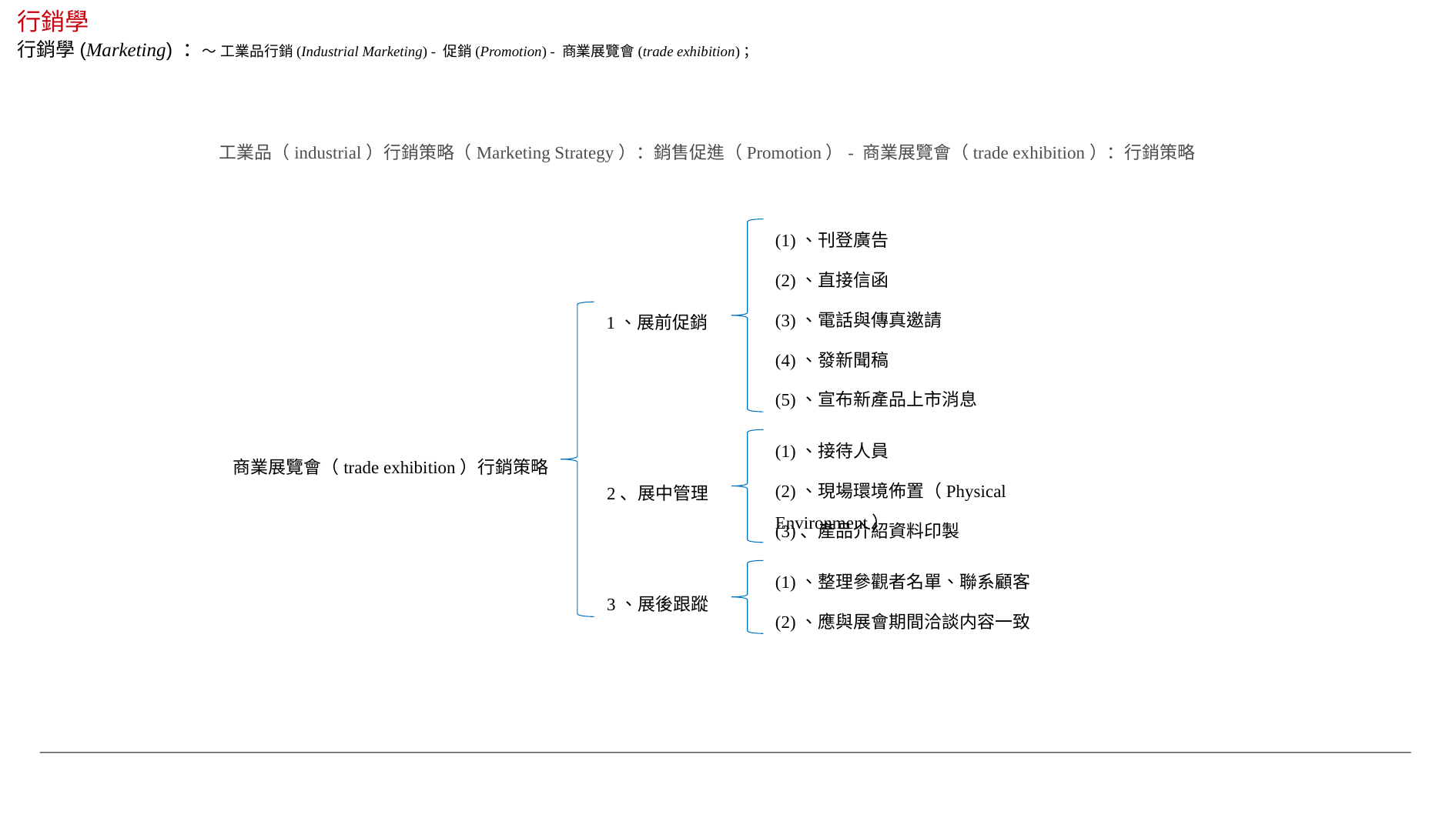

行銷學
行銷學(Marketing) ：～ 工業品行銷(Industrial Marketing) - 促銷(Promotion) - 商業展覽會(trade exhibition)；
工業品（industrial）行銷策略（Marketing Strategy）：銷售促進（Promotion）- 商業展覽會（trade exhibition）：行銷策略
(1)、刊登廣告

(2)、直接信函
(3)、電話與傳真邀請
1、展前促銷

(4)、發新聞稿
(5)、宣布新產品上市消息
(1)、接待人員

商業展覽會（trade exhibition）行銷策略
(2)、現場環境佈置（Physical Environment）
2、展中管理
(3)、產品介紹資料印製
(1)、整理參觀者名單、聯系顧客

3、展後跟蹤
(2)、應與展會期間洽談内容一致